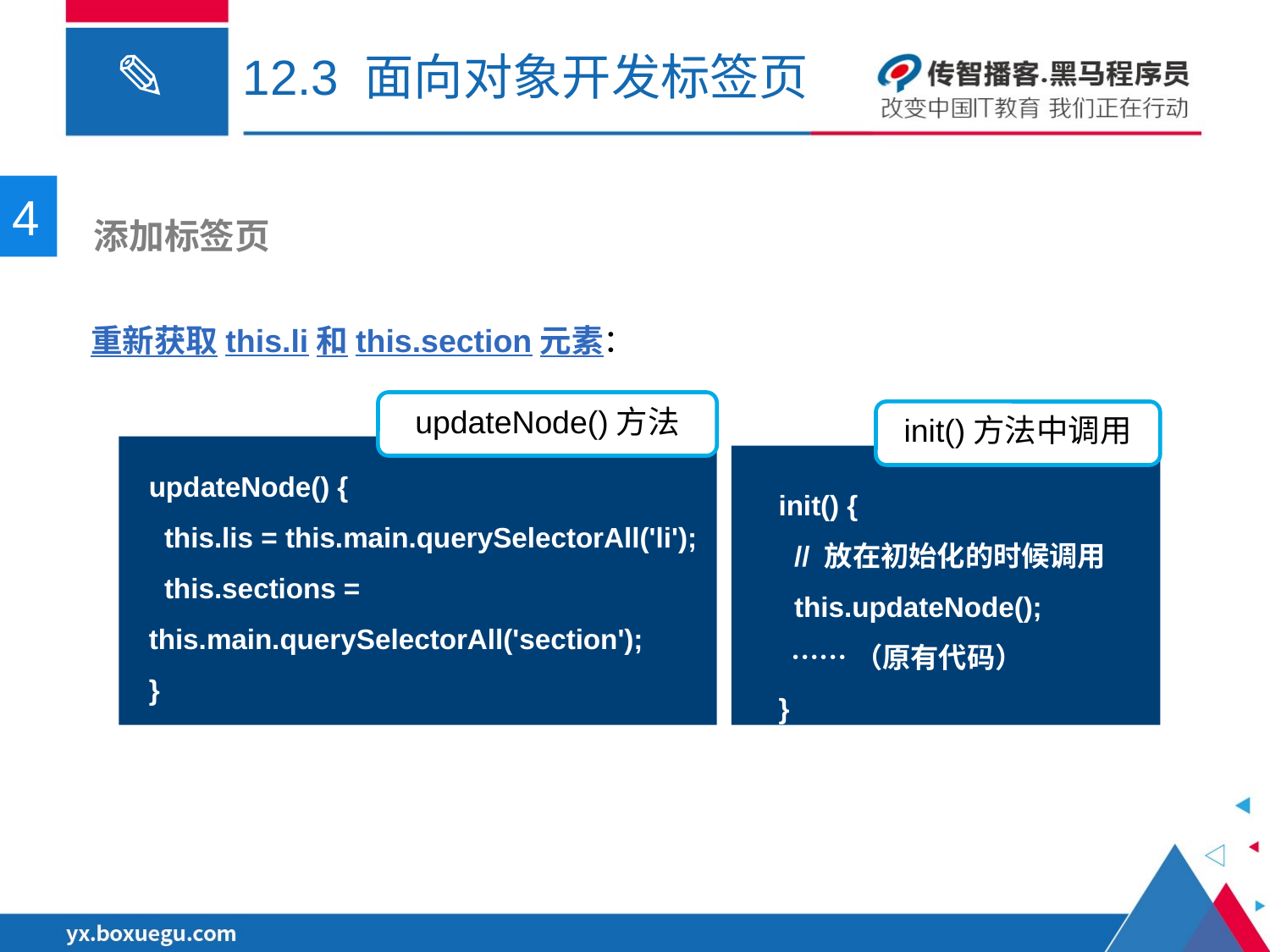

# 12.3 面向对象开发标签页

4
  添加标签页
重新获取this.li和this.section元素：
updateNode()方法
init()方法中调用

updateNode() {
  this.lis = this.main.querySelectorAll('li');
  this.sections = this.main.querySelectorAll('section');
}
init() {
  // 放在初始化的时候调用
  this.updateNode();
  ……（原有代码）
}